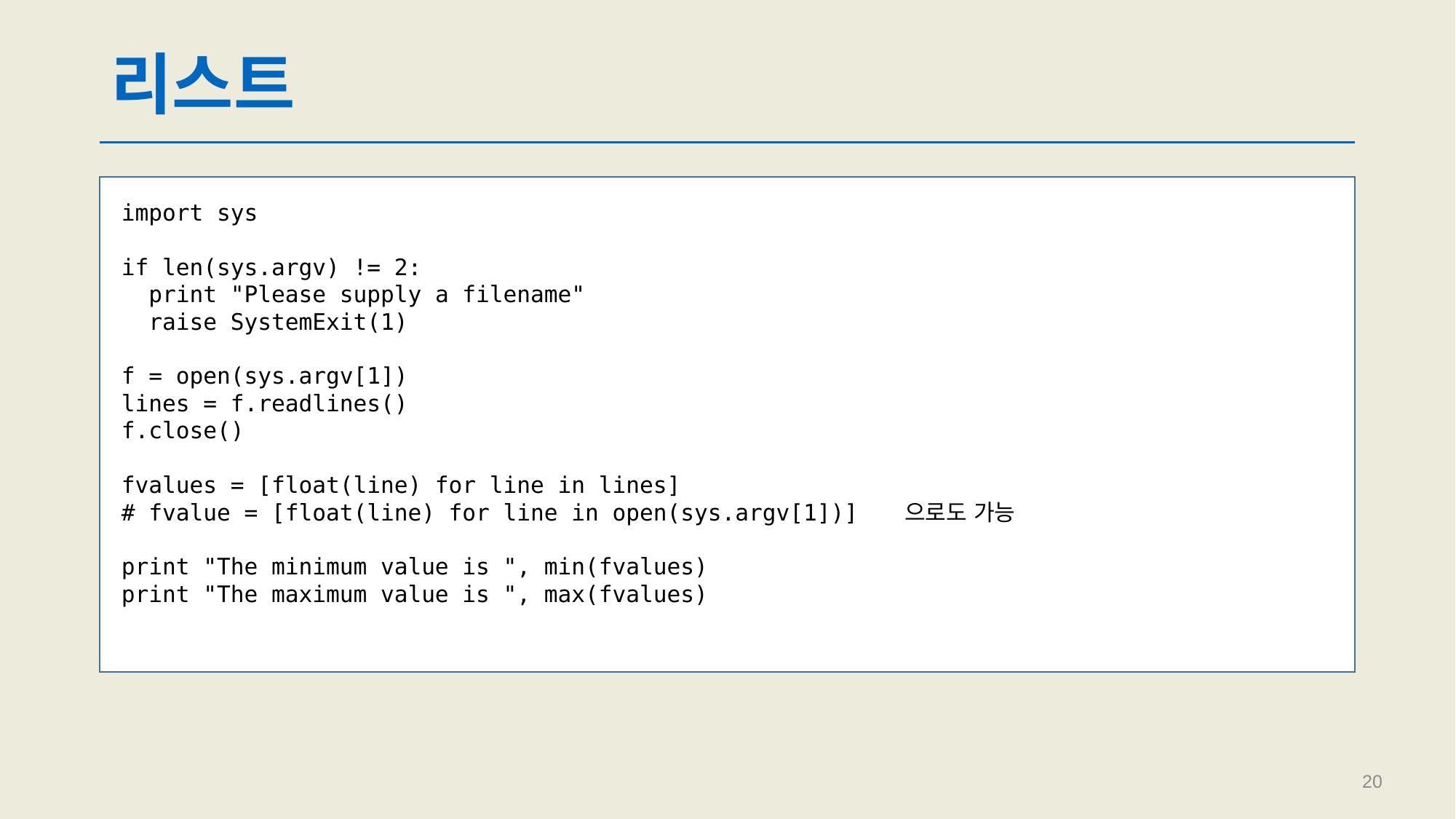

# 리스트
import sys

if len(sys.argv) != 2:
  print "Please supply a filename"
  raise SystemExit(1)

f = open(sys.argv[1])
lines = f.readlines()
f.close()

fvalues = [float(line) for line in lines]
# fvalue = [float(line) for line in open(sys.argv[1])]   으로도 가능

print "The minimum value is ", min(fvalues)
print "The maximum value is ", max(fvalues)
20